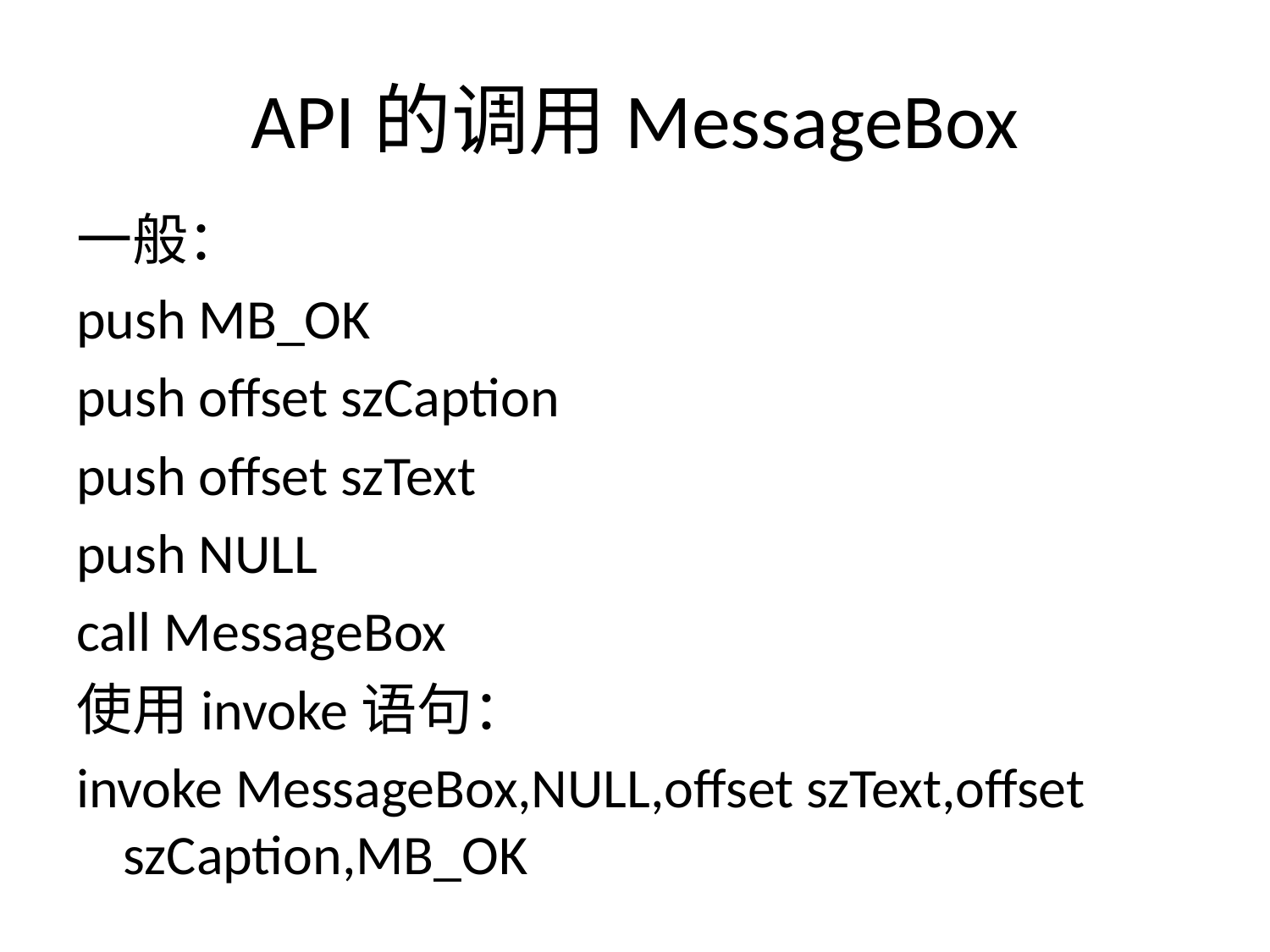

# API的调用MessageBox
一般：
push MB_OK
push offset szCaption
push offset szText
push NULL
call MessageBox
使用invoke语句：
invoke MessageBox,NULL,offset szText,offset szCaption,MB_OK